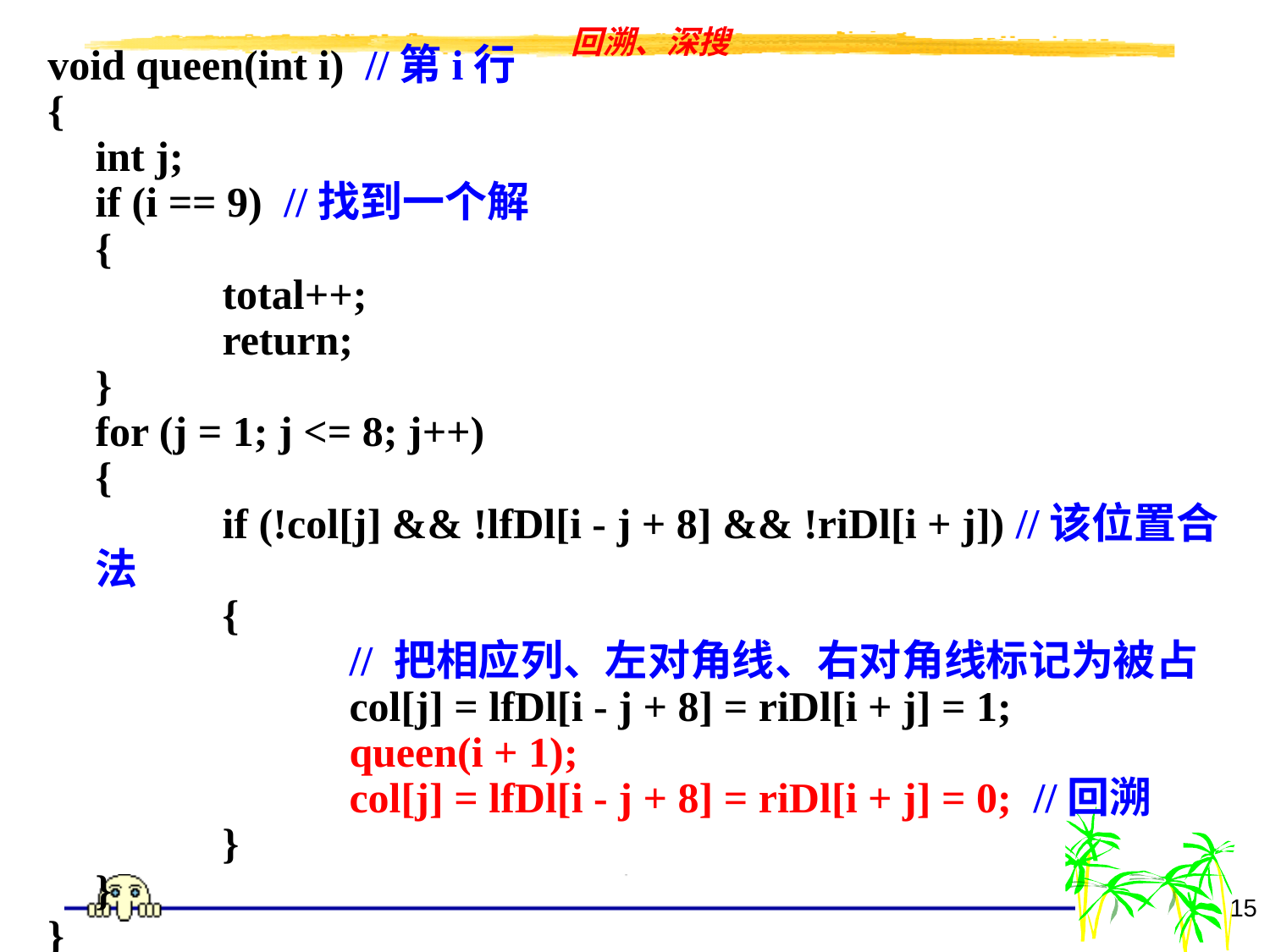

void queen(int i)  //第i行
{
	int j;
	if (i == 9)  //找到一个解
	{
		total++;
		return;
	}
	for (j = 1; j <= 8; j++)
	{
		if (!col[j] && !lfDl[i - j + 8] && !riDl[i + j]) //该位置合法
		{
			// 把相应列、左对角线、右对角线标记为被占
			col[j] = lfDl[i - j + 8] = riDl[i + j] = 1;
			queen(i + 1);
			col[j] = lfDl[i - j + 8] = riDl[i + j] = 0;  //回溯
		}
	}
}
15